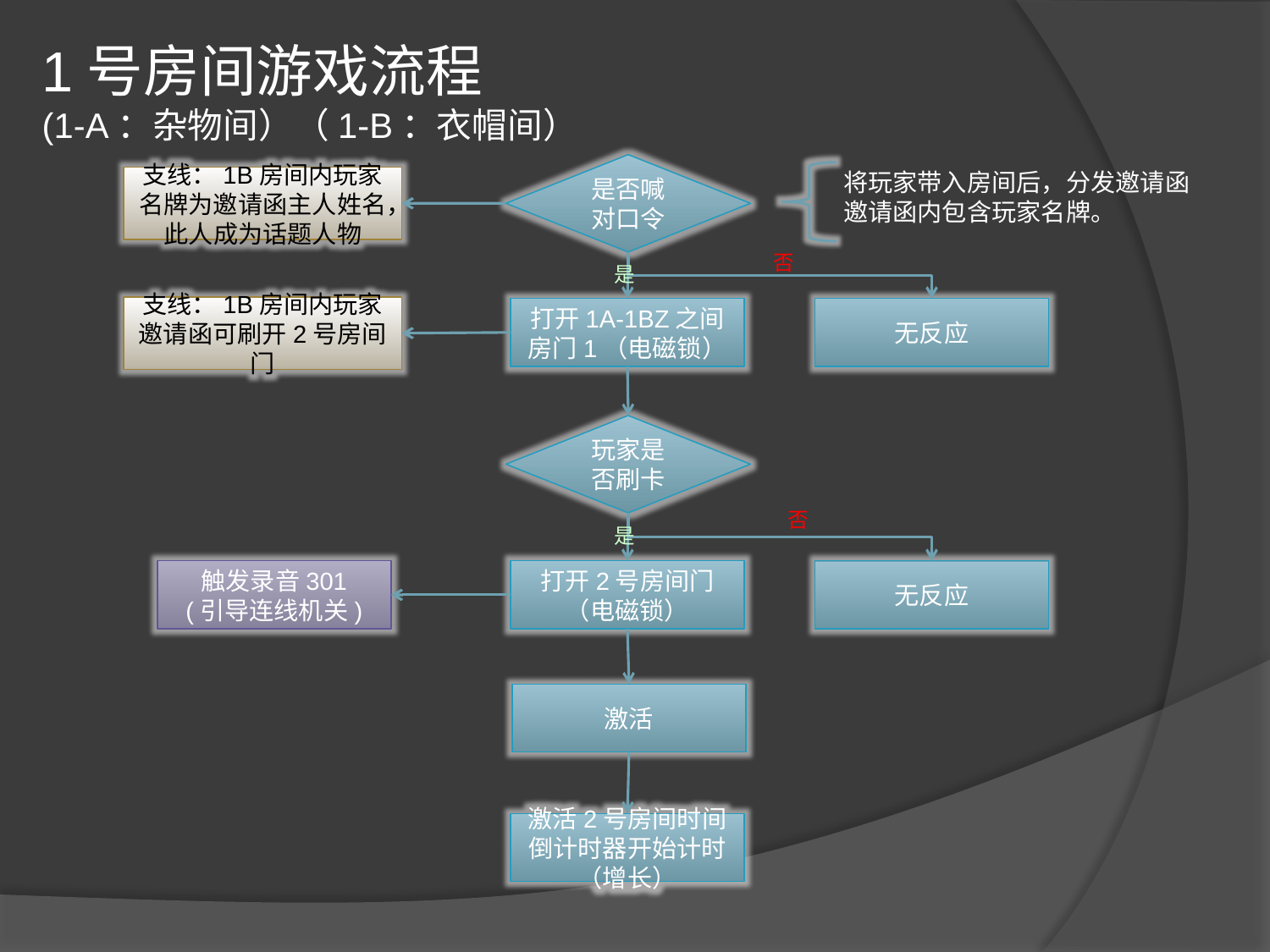

# 1号房间游戏流程 (1-A：杂物间）（1-B：衣帽间）
是否喊对口令
将玩家带入房间后，分发邀请函
邀请函内包含玩家名牌。

支线：1B房间内玩家名牌为邀请函主人姓名，此人成为话题人物
否
是
支线：1B房间内玩家邀请函可刷开2号房间门
打开1A-1BZ之间房门1（电磁锁）
无反应
玩家是否刷卡
否
是
触发录音301
(引导连线机关)
打开2号房间门（电磁锁）
无反应
激活
激活2号房间时间倒计时器开始计时（增长）